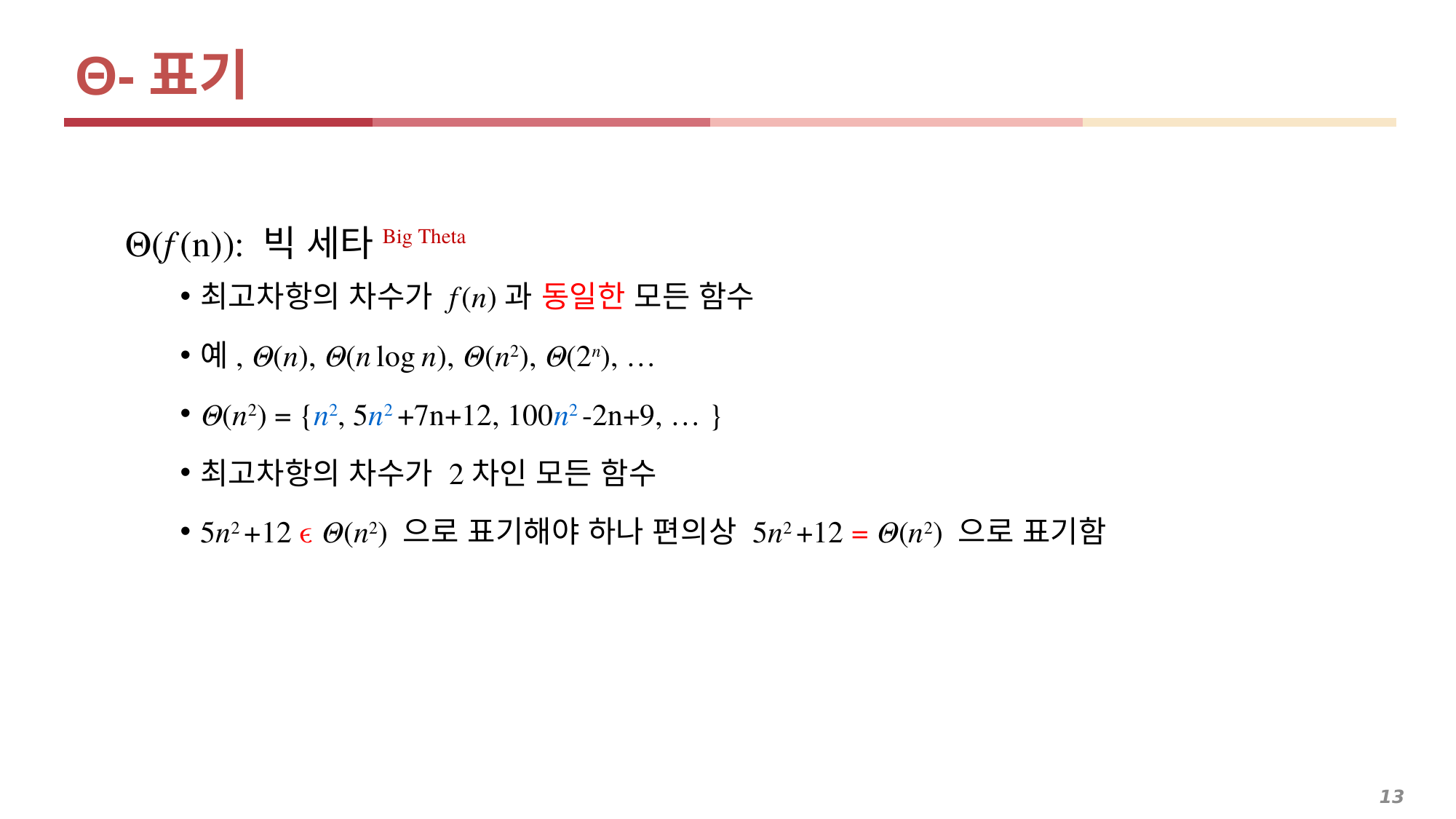

Θ-표기
Θ(f (n)): 빅 세타Big Theta
최고차항의 차수가 f (n)과 동일한 모든 함수
예, Θ(n), Θ(n log n), Θ(n2), Θ(2n), …
Θ(n2) = {n2, 5n2 +7n+12, 100n2 -2n+9, … }
최고차항의 차수가 2차인 모든 함수
5n2 +12 ϵ Θ(n2) 으로 표기해야 하나 편의상 5n2 +12 = Θ(n2) 으로 표기함